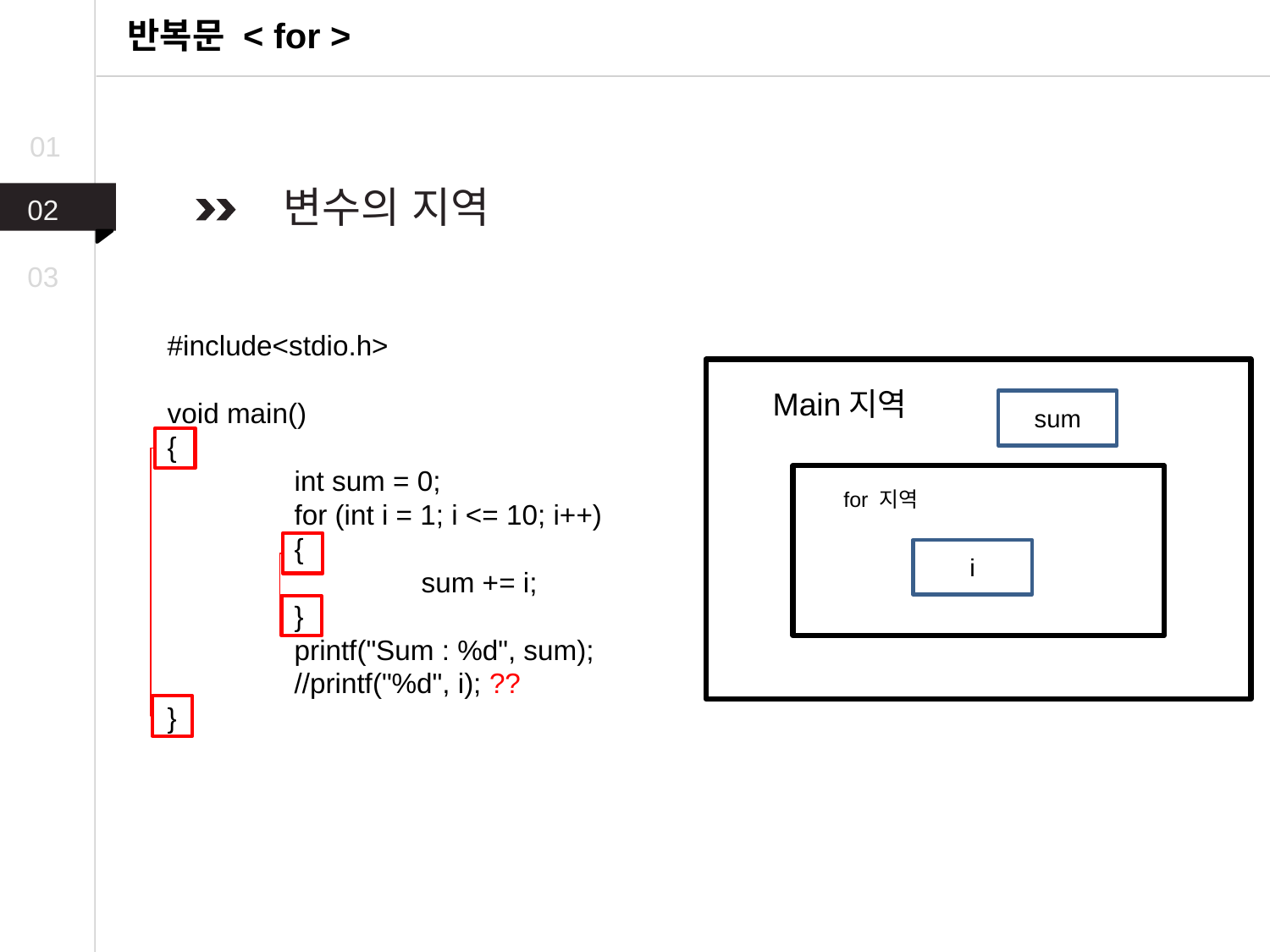

반복문 < for >
01
변수의 지역

02

03
#include<stdio.h>

void main()
{
	int sum = 0;
	for (int i = 1; i <= 10; i++)
	{
		sum += i;
	}
	printf("Sum : %d", sum);
	//printf("%d", i); ??
}

Main지역
sum

for 지역

i